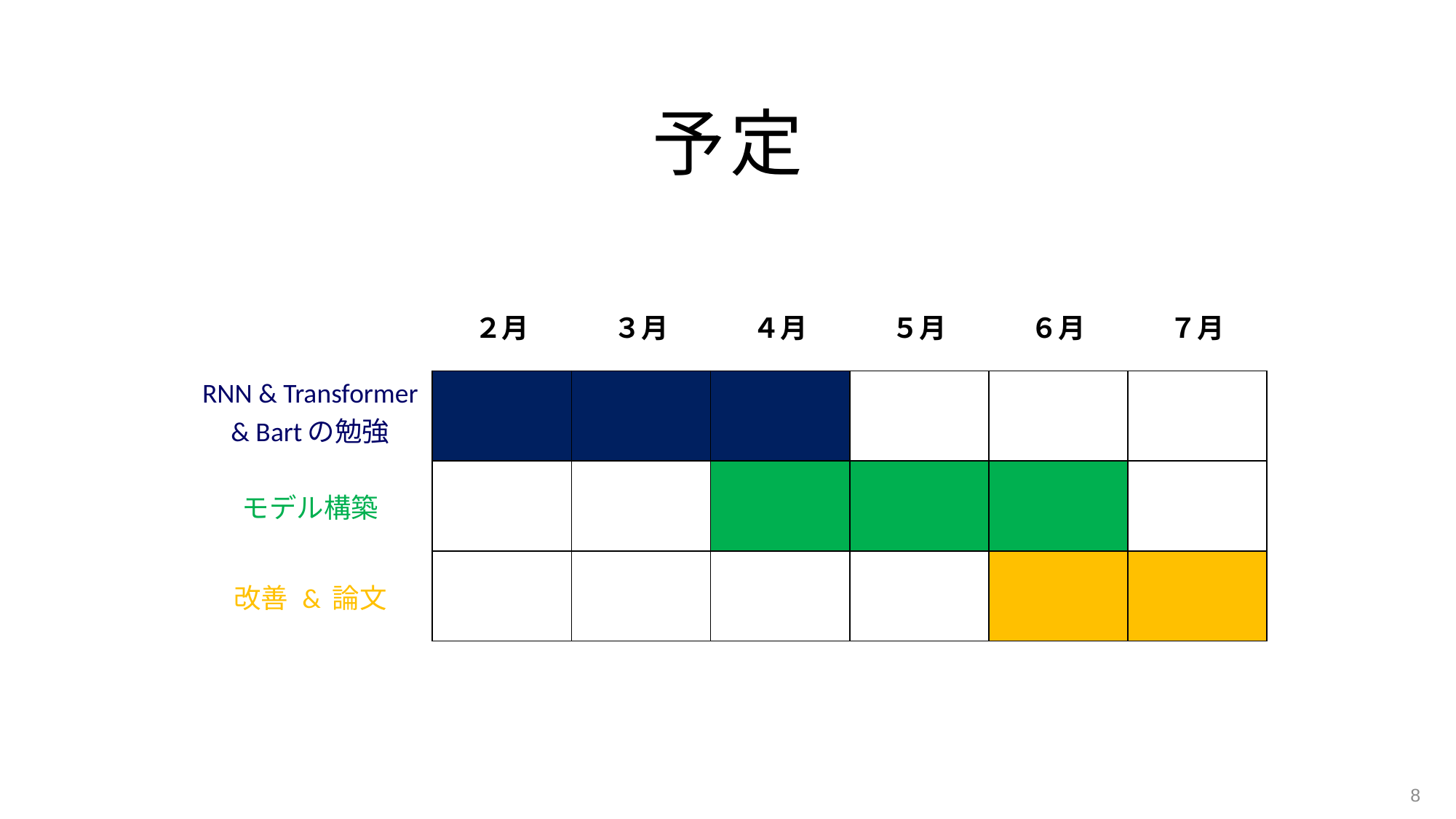

# 予定
|  | ２月 | ３月 | ４月 | ５月 | ６月 | ７月 |
| --- | --- | --- | --- | --- | --- | --- |
| RNN & Transformer & Bartの勉強 |  |  |  |  |  |  |
| モデル構築 |  |  |  |  |  |  |
| 改善 & 論文 |  |  |  |  |  |  |
8